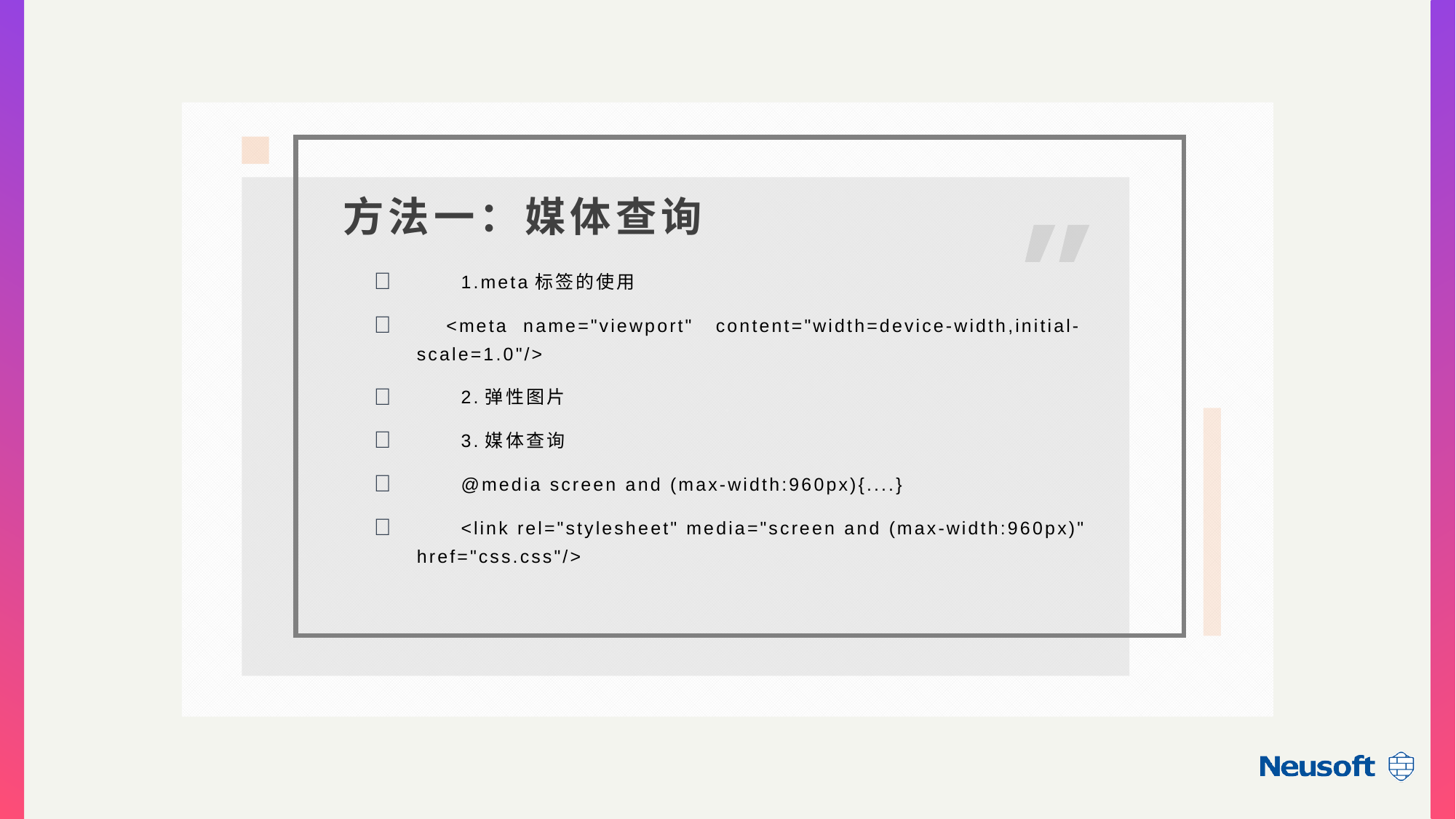

·

方法一：媒体查询

      1.meta标签的使用
    <meta  name="viewport"   content="width=device-width,initial-scale=1.0"/>
      2.弹性图片
      3.媒体查询
      @media screen and (max-width:960px){....}
      <link rel="stylesheet" media="screen and (max-width:960px)"   href="css.css"/>